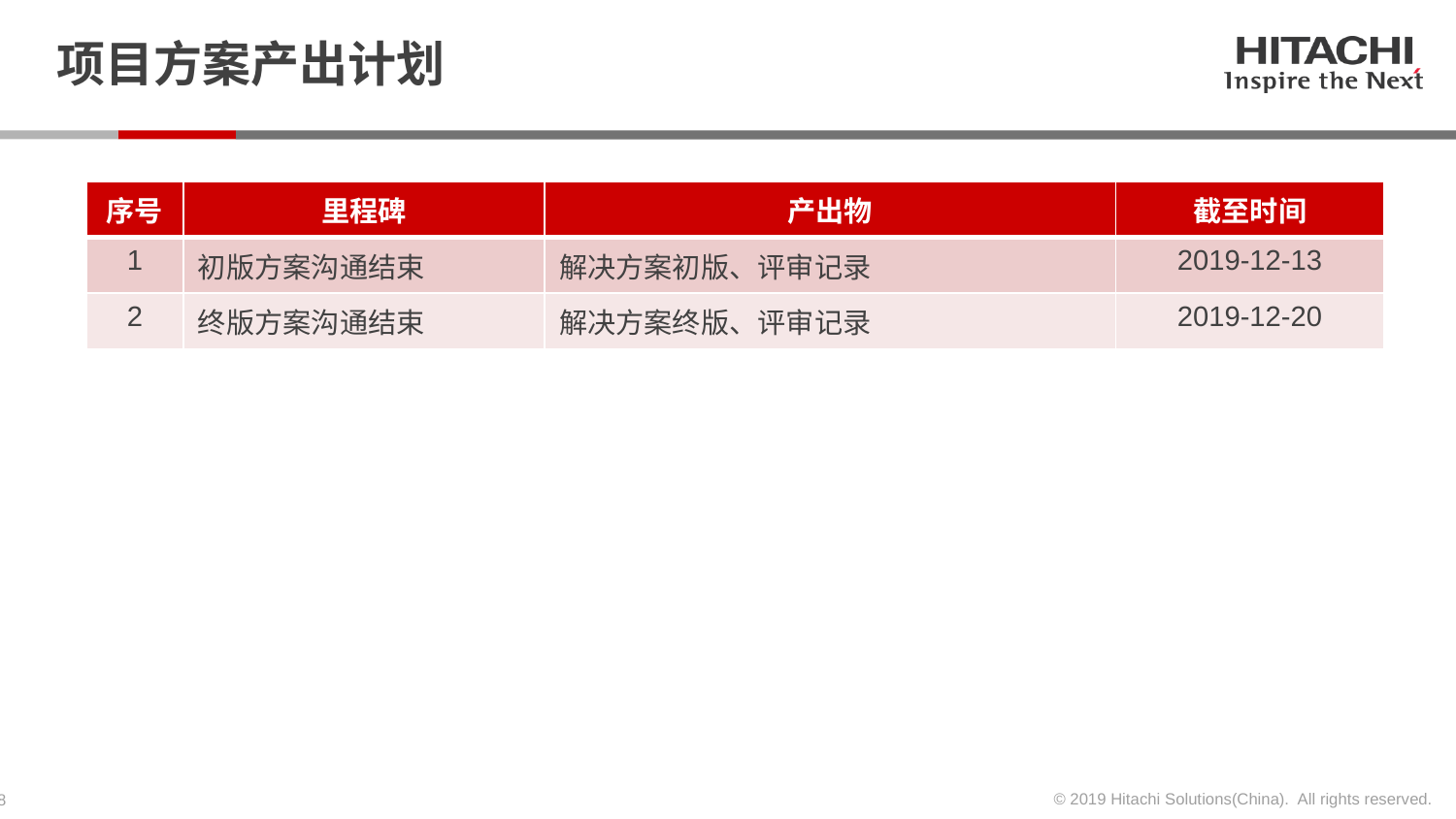

# 项目方案产出计划
| 序号 | 里程碑 | 产出物 | 截至时间 |
| --- | --- | --- | --- |
| 1 | 初版方案沟通结束 | 解决方案初版、评审记录 | 2019-12-13 |
| 2 | 终版方案沟通结束 | 解决方案终版、评审记录 | 2019-12-20 |